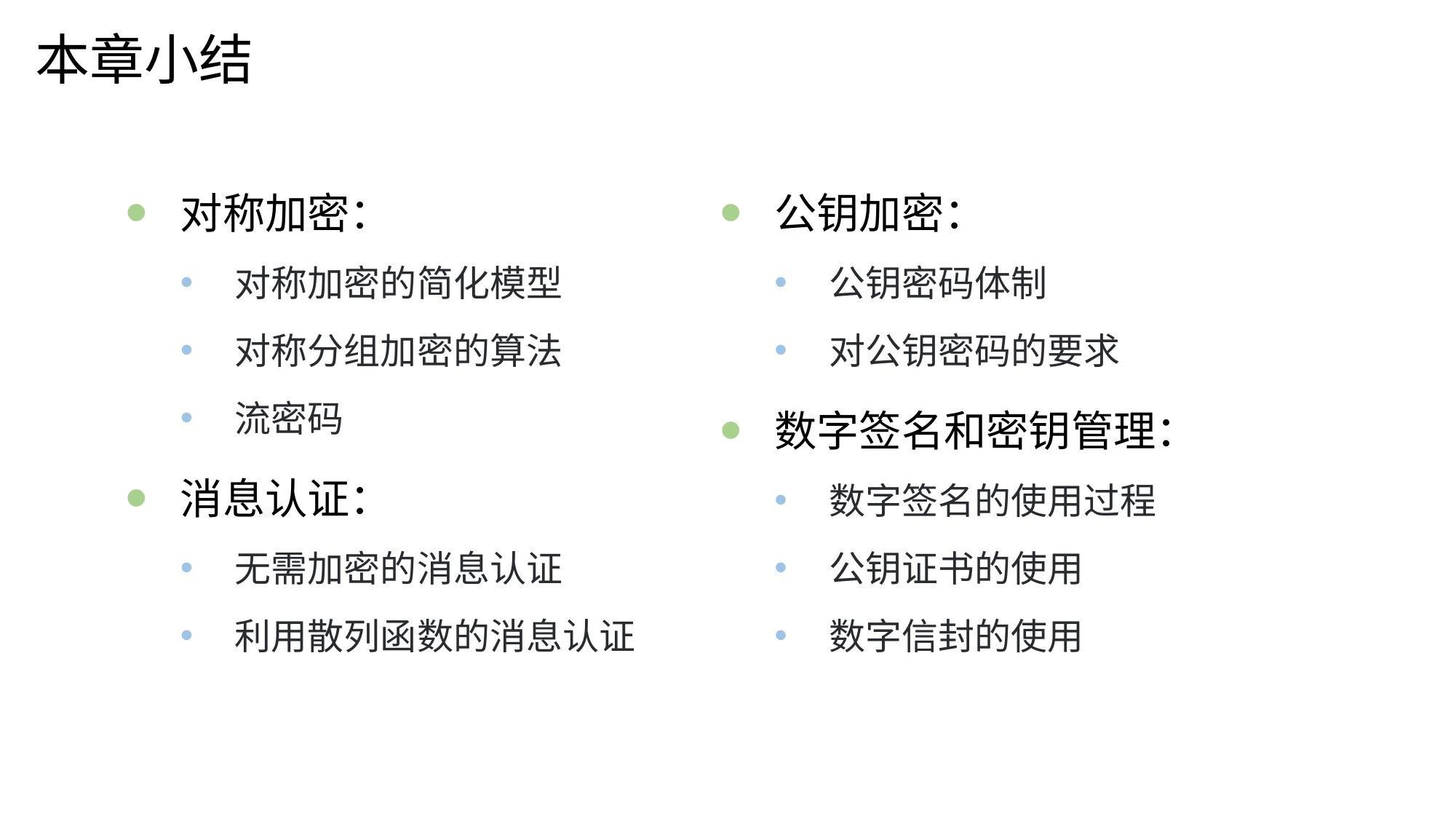

本章小结
公钥加密：
公钥密码体制
对公钥密码的要求
数字签名和密钥管理：
数字签名的使用过程
公钥证书的使用
数字信封的使用
对称加密：
对称加密的简化模型
对称分组加密的算法
流密码
消息认证：
无需加密的消息认证
利用散列函数的消息认证